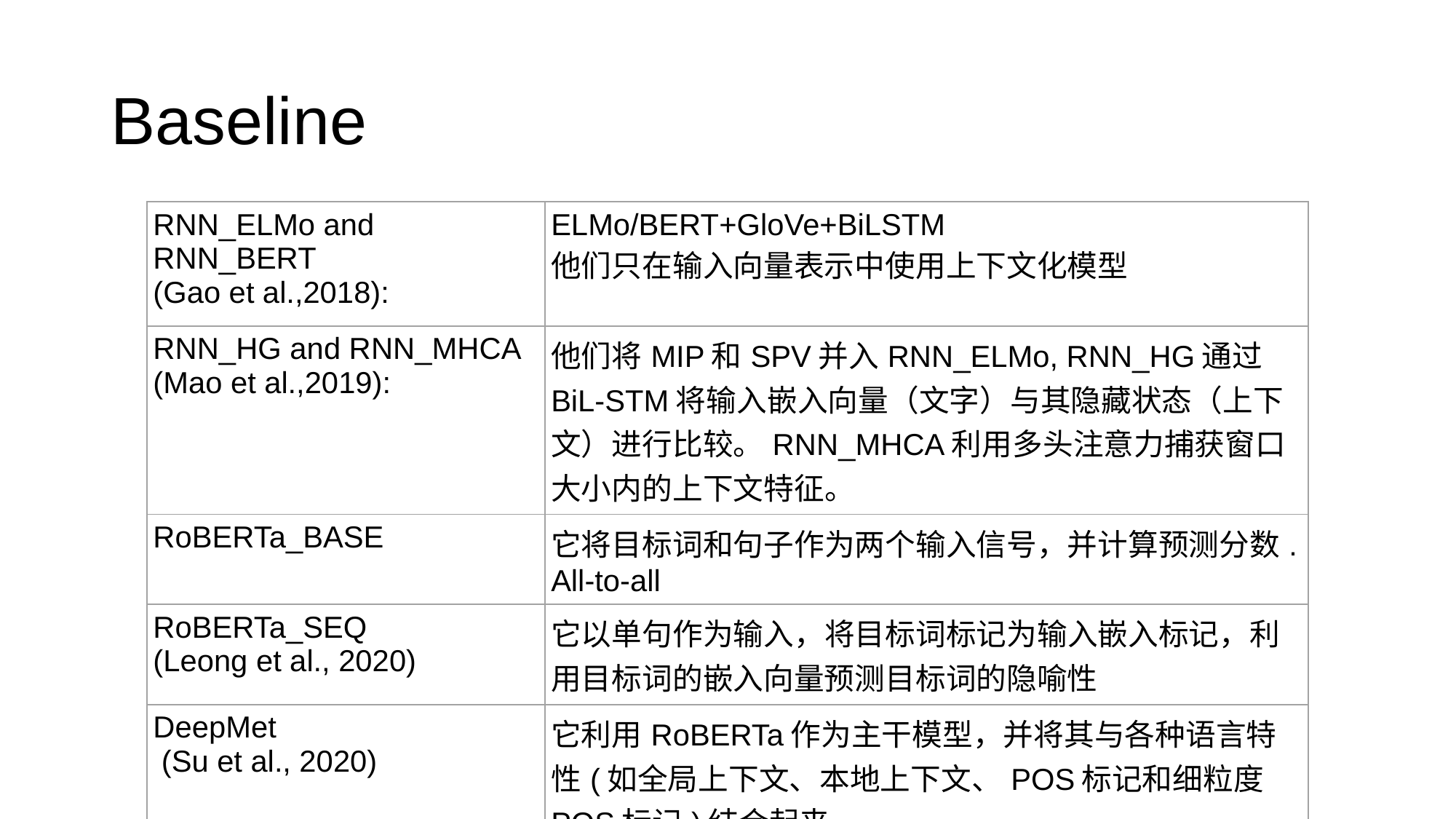

# Baseline
| RNN\_ELMo and RNN\_BERT (Gao et al.,2018): | ELMo/BERT+GloVe+BiLSTM 他们只在输入向量表示中使用上下文化模型 |
| --- | --- |
| RNN\_HG and RNN\_MHCA (Mao et al.,2019): | 他们将MIP和SPV并入RNN\_ELMo, RNN\_HG通过BiL-STM将输入嵌入向量（文字）与其隐藏状态（上下文）进行比较。RNN\_MHCA利用多头注意力捕获窗口大小内的上下文特征。 |
| RoBERTa\_BASE | 它将目标词和句子作为两个输入信号，并计算预测分数. All-to-all |
| RoBERTa\_SEQ (Leong et al., 2020) | 它以单句作为输入，将目标词标记为输入嵌入标记，利用目标词的嵌入向量预测目标词的隐喻性 |
| DeepMet (Su et al., 2020) | 它利用RoBERTa作为主干模型，并将其与各种语言特性(如全局上下文、本地上下文、POS标记和细粒度POS标记)结合起来 |